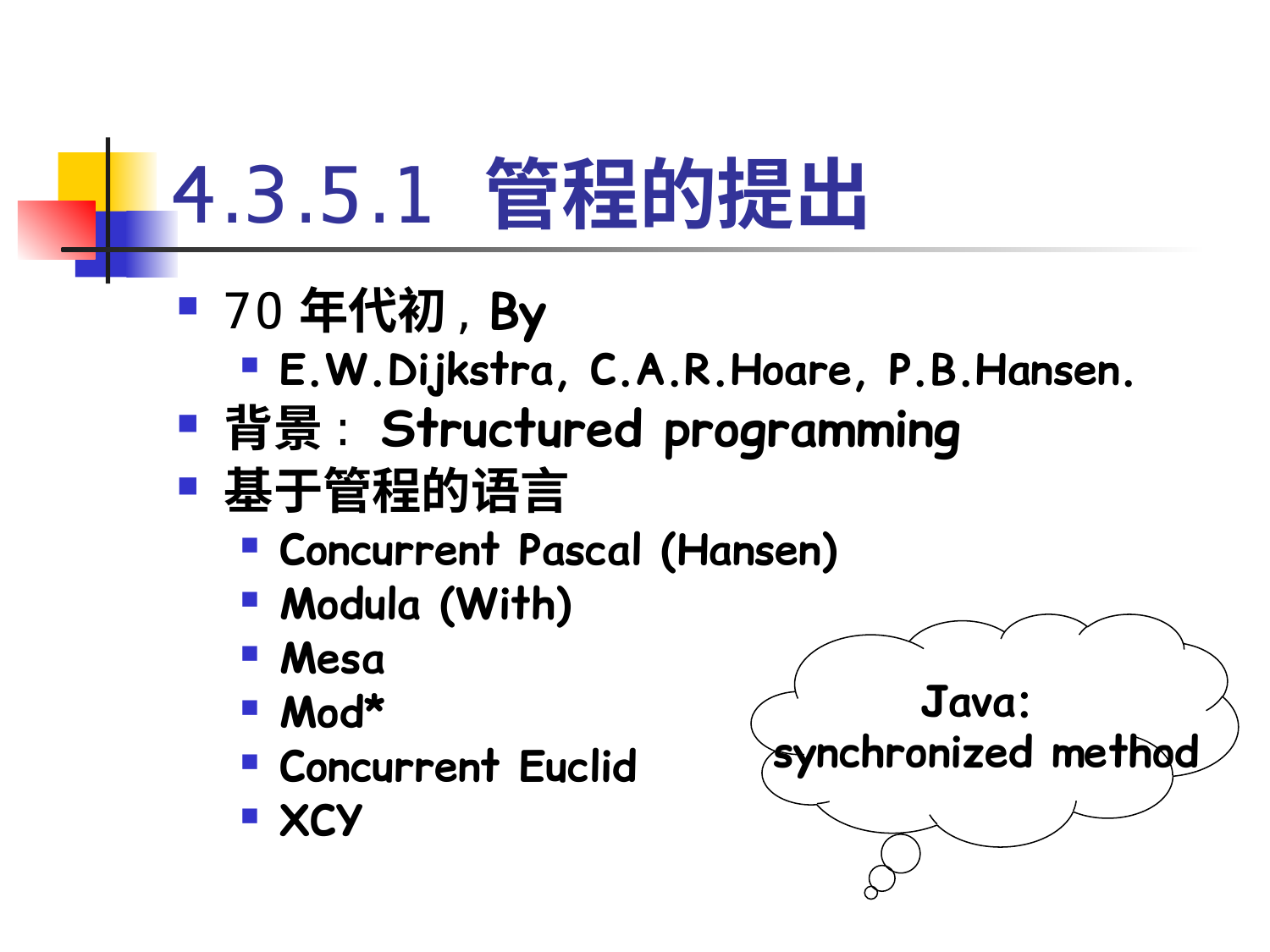

# 4.3.5.1 管程的提出
70年代初, By
E.W.Dijkstra, C.A.R.Hoare, P.B.Hansen.
背景:  Structured programming
基于管程的语言
Concurrent Pascal (Hansen)
Modula (With)
Mesa
Mod*
Concurrent Euclid
XCY
Java:
 synchronized method